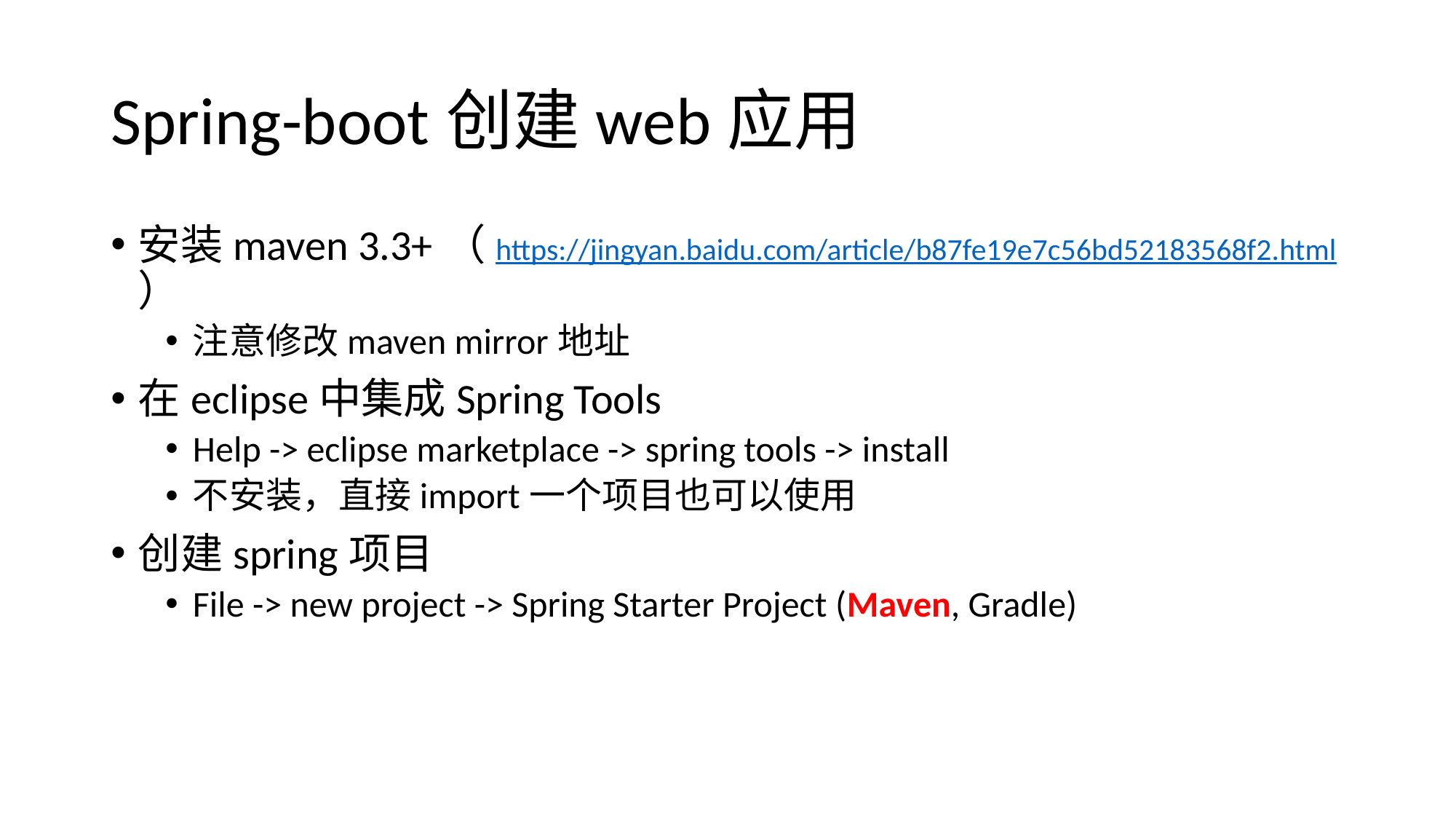

# Spring-boot创建web应用
安装maven 3.3+（https://jingyan.baidu.com/article/b87fe19e7c56bd52183568f2.html）
注意修改maven mirror地址
在eclipse中集成Spring Tools
Help -> eclipse marketplace -> spring tools -> install
不安装，直接import一个项目也可以使用
创建spring项目
File -> new project -> Spring Starter Project (Maven, Gradle)